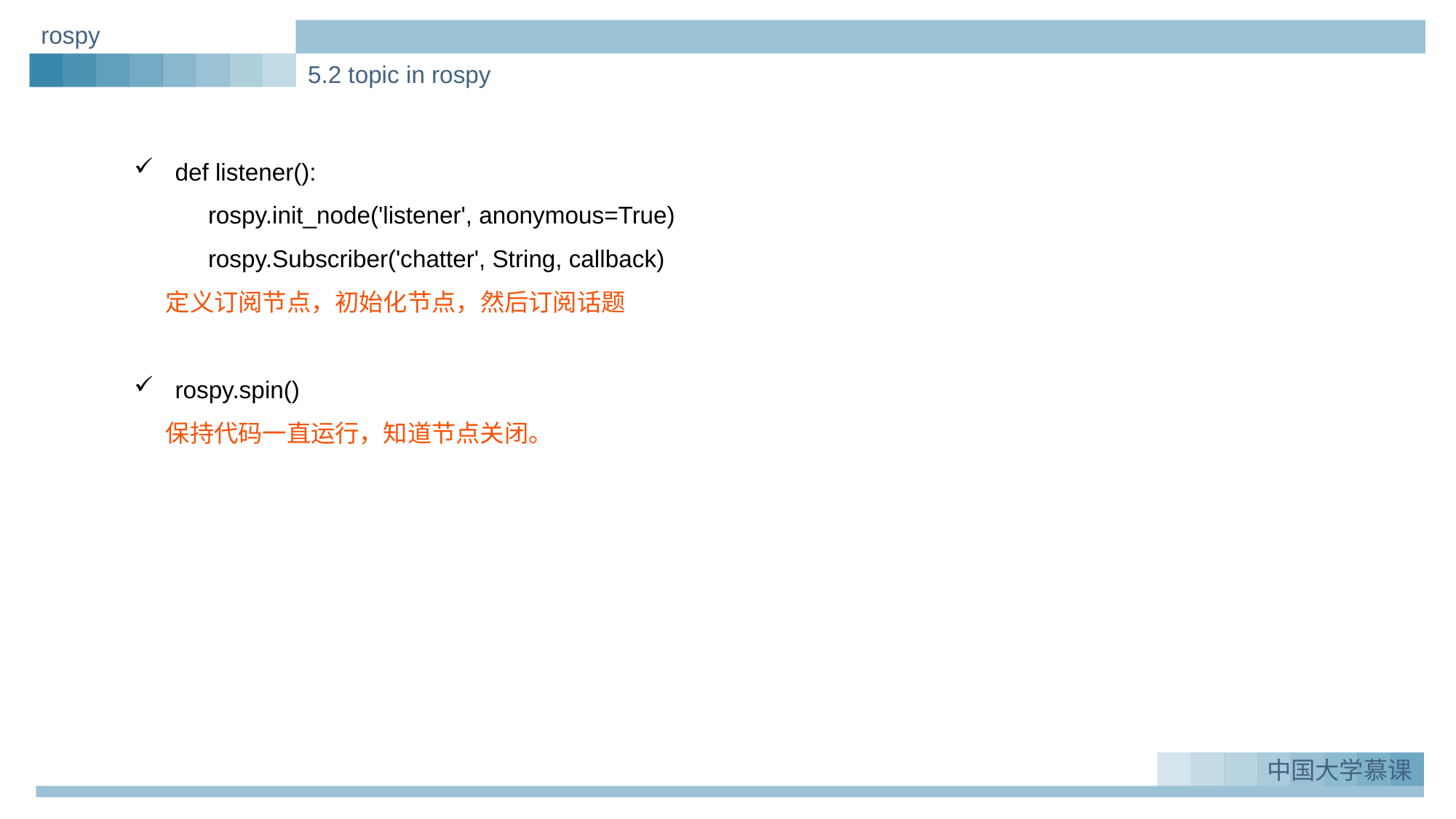

rospy
5.2 topic in rospy

def listener():
           rospy.init_node('listener', anonymous=True)
           rospy.Subscriber('chatter', String, callback)
定义订阅节点，初始化节点，然后订阅话题

rospy.spin()
保持代码一直运行，知道节点关闭。
实例一：Greeting_demo
1.
中国大学慕课